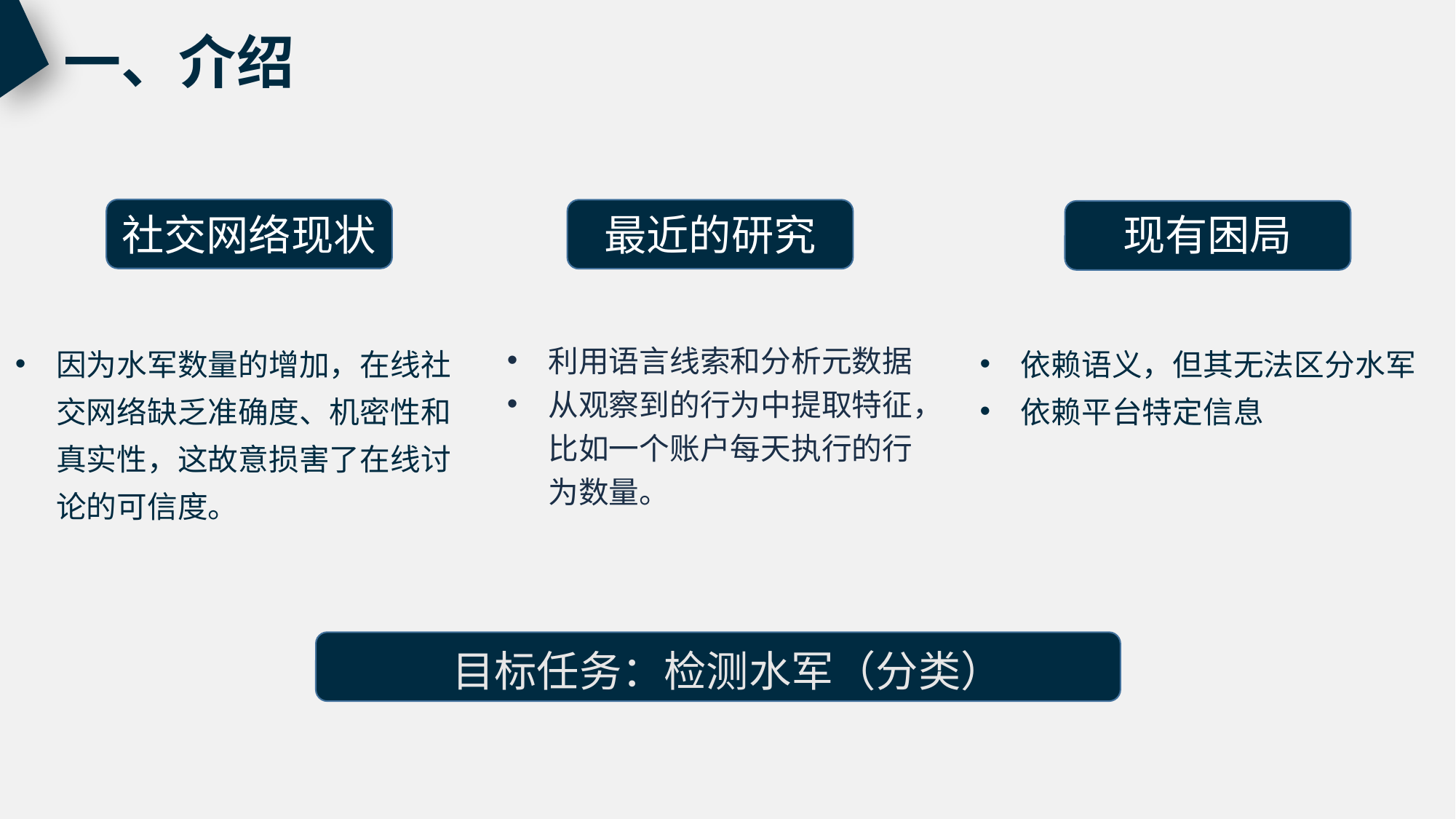

一、介绍

社交网络现状
最近的研究
现有困局
因为水军数量的增加，在线社交网络缺乏准确度、机密性和真实性，这故意损害了在线讨论的可信度。
利用语言线索和分析元数据
从观察到的行为中提取特征，比如一个账户每天执行的行为数量。
依赖语义，但其无法区分水军
依赖平台特定信息

目标任务：检测水军（分类）